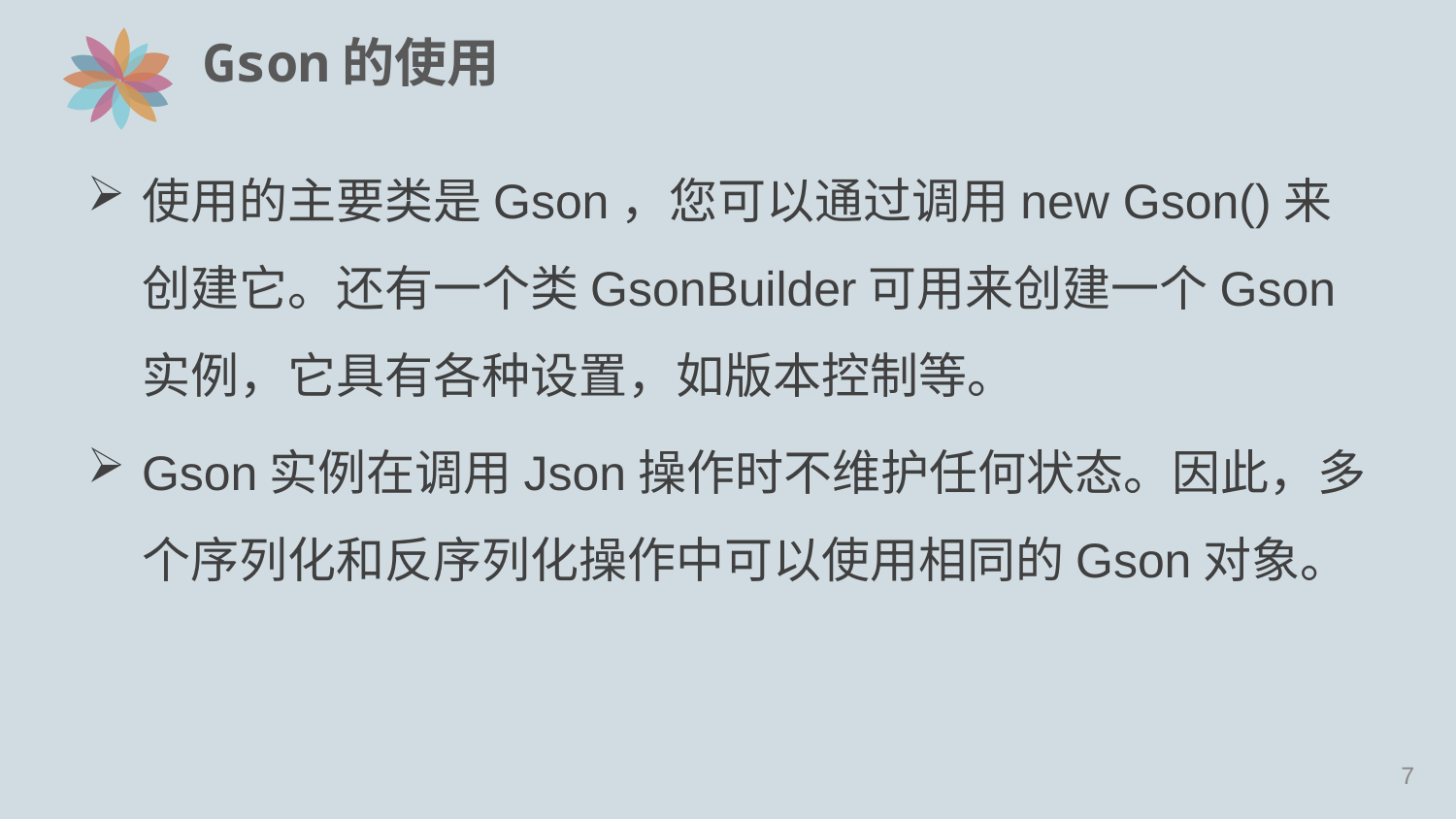

# Gson的使用
使用的主要类是Gson，您可以通过调用new Gson()来创建它。还有一个类GsonBuilder可用来创建一个Gson实例，它具有各种设置，如版本控制等。
Gson实例在调用Json操作时不维护任何状态。因此，多个序列化和反序列化操作中可以使用相同的Gson对象。
7